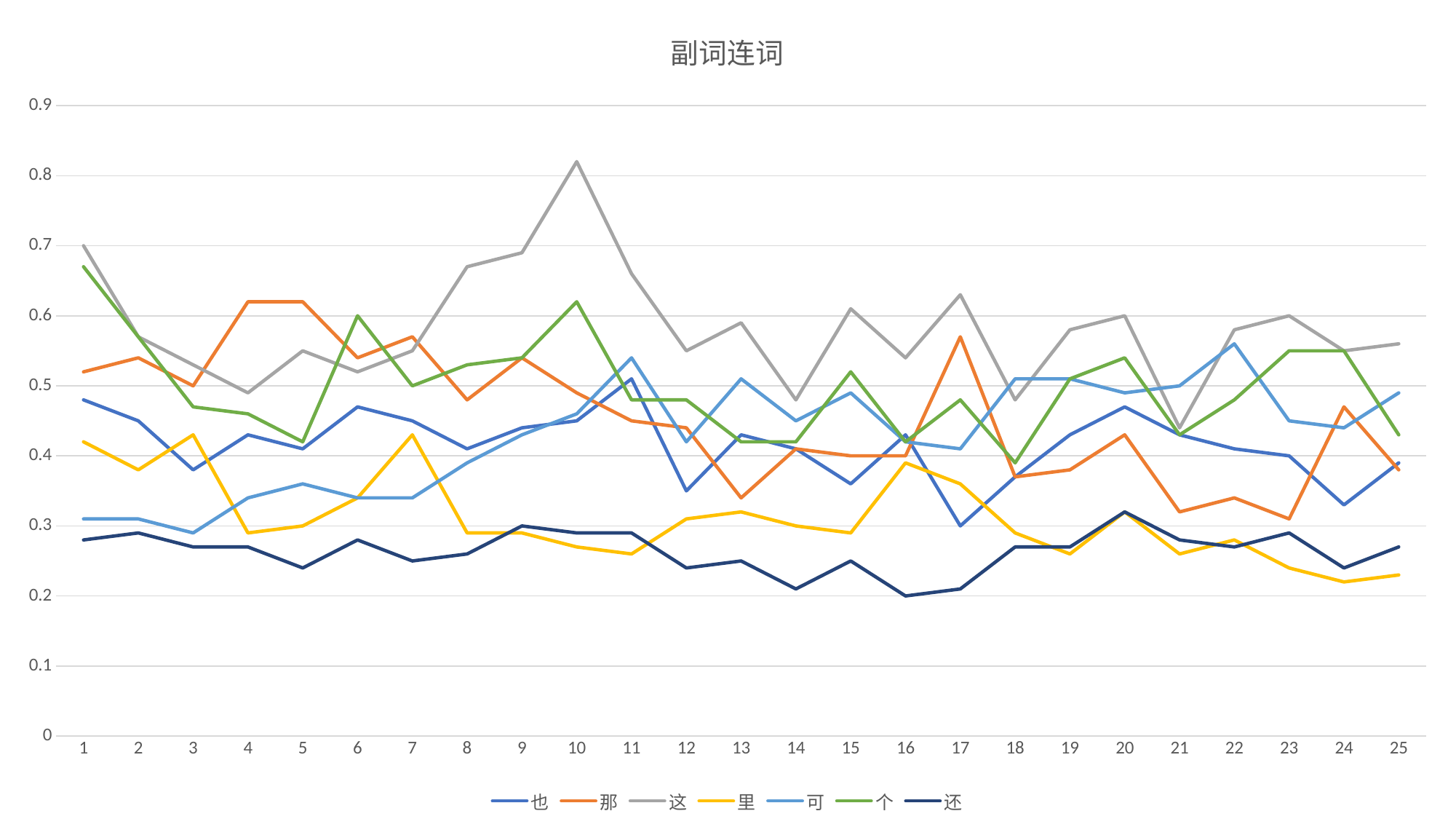

### Chart: 副词连词

| Category | 也 | 那 | 这 | 里 | 可 | 个 | 还 |
|---|---|---|---|---|---|---|---|
| 1 | 0.48 | 0.52 | 0.7 | 0.42 | 0.31 | 0.67 | 0.28 |
| 2 | 0.45 | 0.54 | 0.57 | 0.38 | 0.31 | 0.57 | 0.29 |
| 3 | 0.38 | 0.5 | 0.53 | 0.43 | 0.29 | 0.47 | 0.27 |
| 4 | 0.43 | 0.62 | 0.49 | 0.29 | 0.34 | 0.46 | 0.27 |
| 5 | 0.41 | 0.62 | 0.55 | 0.3 | 0.36 | 0.42 | 0.24 |
| 6 | 0.47 | 0.54 | 0.52 | 0.34 | 0.34 | 0.6 | 0.28 |
| 7 | 0.45 | 0.57 | 0.55 | 0.43 | 0.34 | 0.5 | 0.25 |
| 8 | 0.41 | 0.48 | 0.67 | 0.29 | 0.39 | 0.53 | 0.26 |
| 9 | 0.44 | 0.54 | 0.69 | 0.29 | 0.43 | 0.54 | 0.3 |
| 10 | 0.45 | 0.49 | 0.82 | 0.27 | 0.46 | 0.62 | 0.29 |
| 11 | 0.51 | 0.45 | 0.66 | 0.26 | 0.54 | 0.48 | 0.29 |
| 12 | 0.35 | 0.44 | 0.55 | 0.31 | 0.42 | 0.48 | 0.24 |
| 13 | 0.43 | 0.34 | 0.59 | 0.32 | 0.51 | 0.42 | 0.25 |
| 14 | 0.41 | 0.41 | 0.48 | 0.3 | 0.45 | 0.42 | 0.21 |
| 15 | 0.36 | 0.4 | 0.61 | 0.29 | 0.49 | 0.52 | 0.25 |
| 16 | 0.43 | 0.4 | 0.54 | 0.39 | 0.42 | 0.42 | 0.2 |
| 17 | 0.3 | 0.57 | 0.63 | 0.36 | 0.41 | 0.48 | 0.21 |
| 18 | 0.37 | 0.37 | 0.48 | 0.29 | 0.51 | 0.39 | 0.27 |
| 19 | 0.43 | 0.38 | 0.58 | 0.26 | 0.51 | 0.51 | 0.27 |
| 20 | 0.47 | 0.43 | 0.6 | 0.32 | 0.49 | 0.54 | 0.32 |
| 21 | 0.43 | 0.32 | 0.44 | 0.26 | 0.5 | 0.43 | 0.28 |
| 22 | 0.41 | 0.34 | 0.58 | 0.28 | 0.56 | 0.48 | 0.27 |
| 23 | 0.4 | 0.31 | 0.6 | 0.24 | 0.45 | 0.55 | 0.29 |
| 24 | 0.33 | 0.47 | 0.55 | 0.22 | 0.44 | 0.55 | 0.24 |
| 25 | 0.39 | 0.38 | 0.56 | 0.23 | 0.49 | 0.43 | 0.27 |